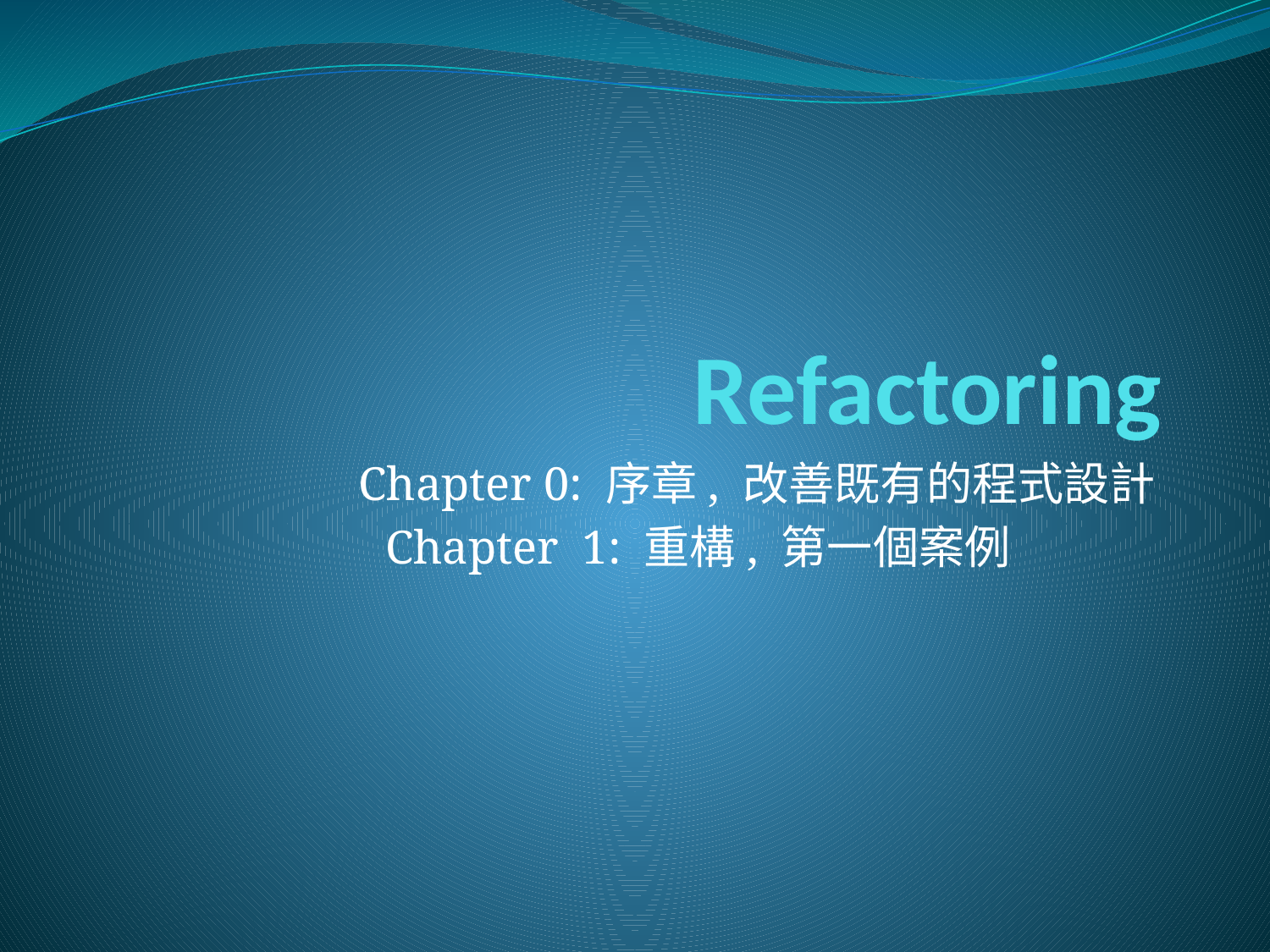

# Refactoring
Chapter 0: 序章, 改善既有的程式設計
              Chapter  1: 重構, 第一個案例